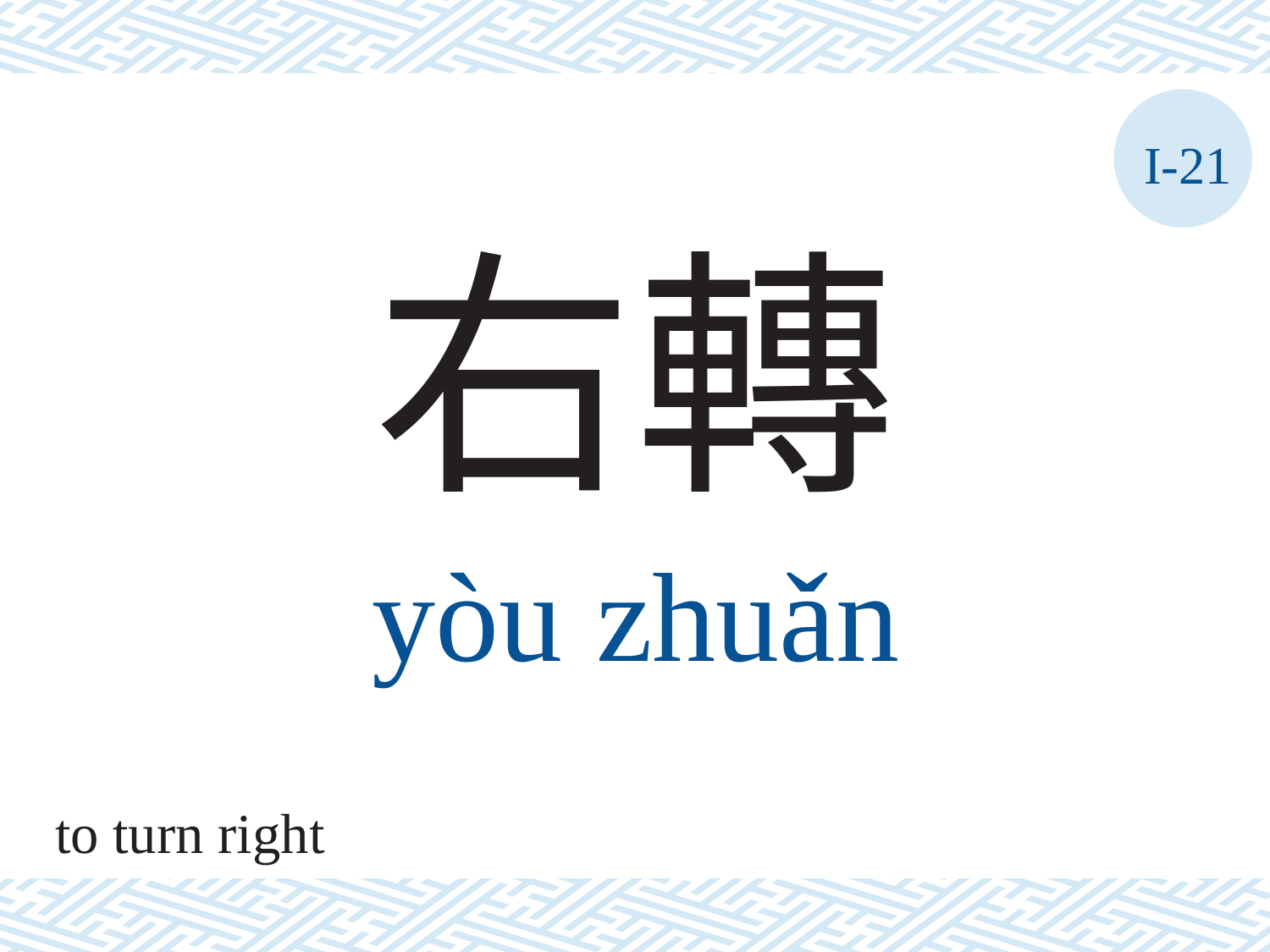

I-21
右轉
yòu	zhuǎn
to turn right